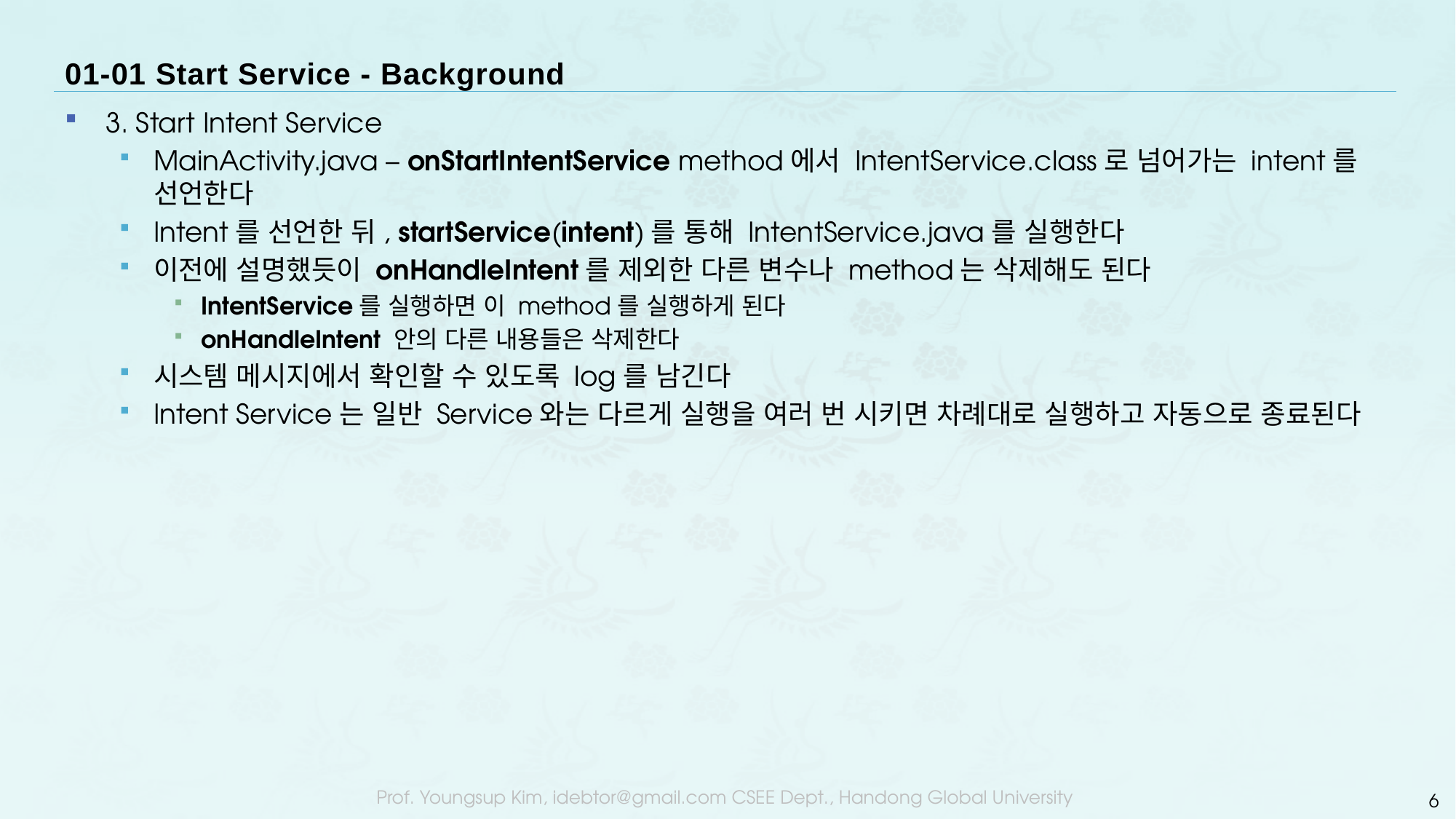

# 01-01 Start Service - Background
3. Start Intent Service
MainActivity.java – onStartIntentService method에서 IntentService.class로 넘어가는 intent를 선언한다
Intent를 선언한 뒤, startService(intent)를 통해 IntentService.java를 실행한다
이전에 설명했듯이 onHandleIntent를 제외한 다른 변수나 method는 삭제해도 된다
IntentService를 실행하면 이 method를 실행하게 된다
onHandleIntent 안의 다른 내용들은 삭제한다
시스템 메시지에서 확인할 수 있도록 log를 남긴다
Intent Service는 일반 Service와는 다르게 실행을 여러 번 시키면 차례대로 실행하고 자동으로 종료된다
6